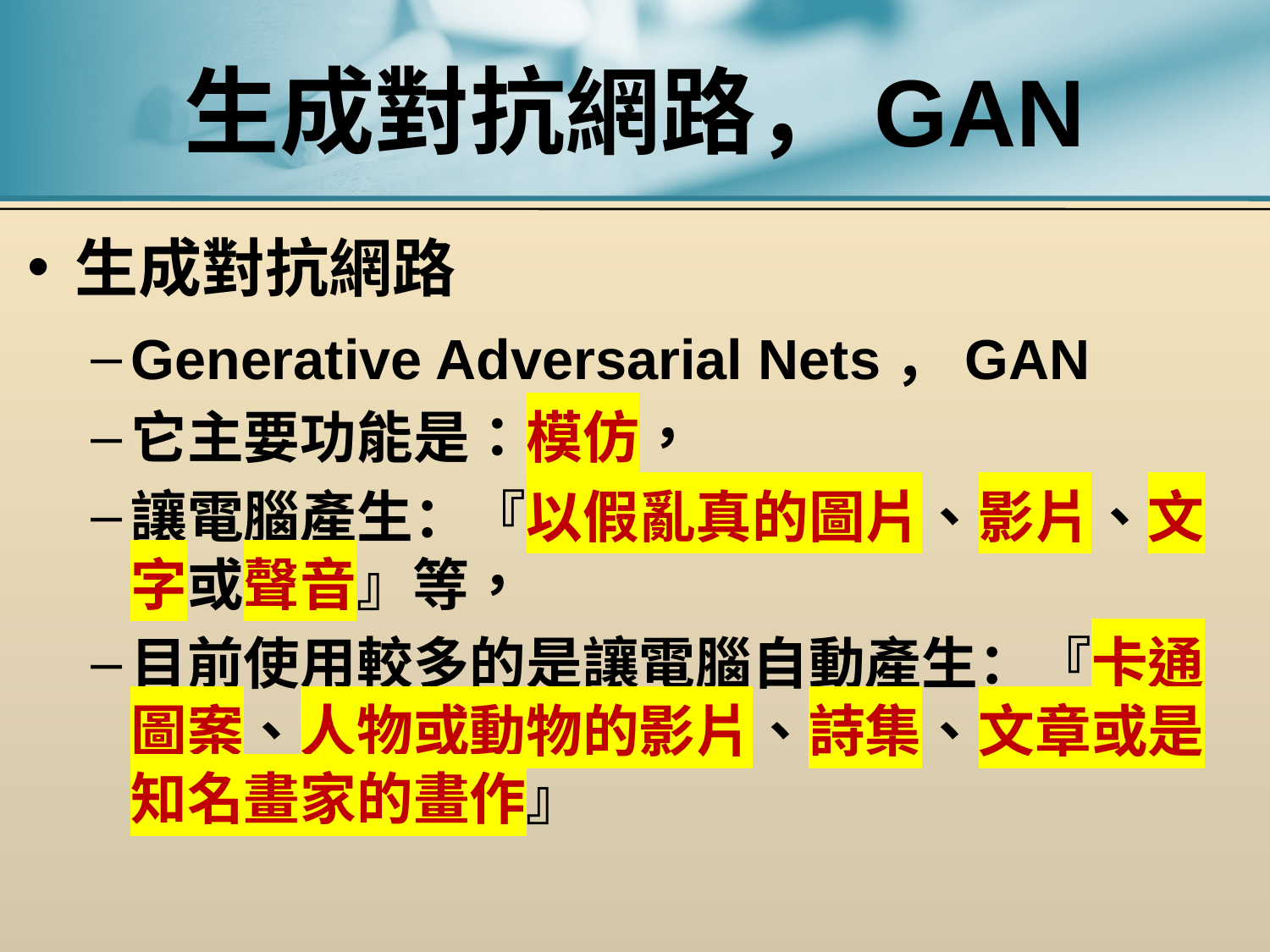

# 生成對抗網路，GAN
生成對抗網路
Generative Adversarial Nets，GAN
它主要功能是：模仿，
讓電腦產生：『以假亂真的圖片、影片、文字或聲音』等，
目前使用較多的是讓電腦自動產生：『卡通圖案、人物或動物的影片、詩集、文章或是知名畫家的畫作』